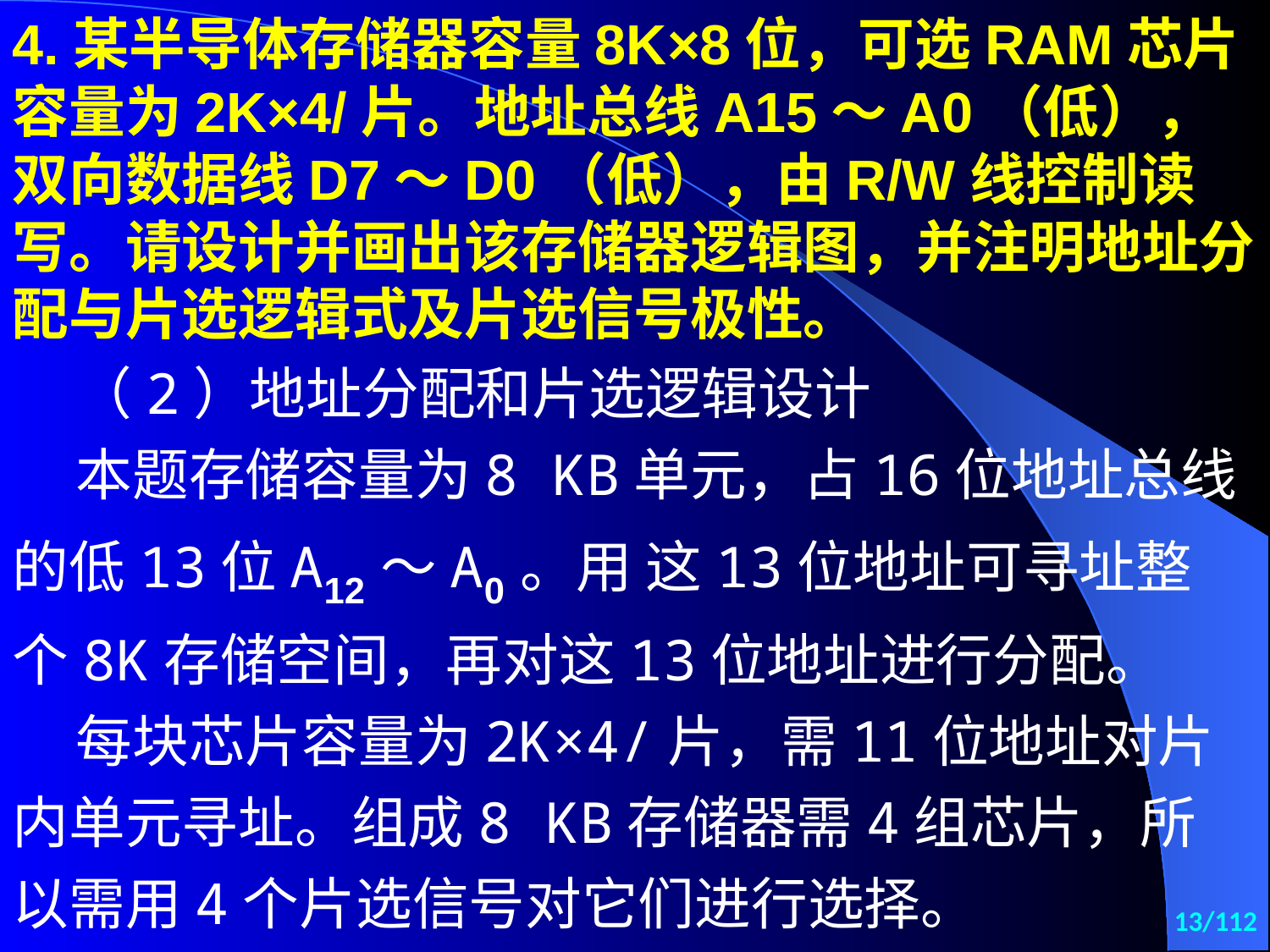

4.某半导体存储器容量8K×8位，可选RAM芯片容量为2K×4/片。地址总线A15～A0（低），双向数据线D7～D0（低），由R/W线控制读写。请设计并画出该存储器逻辑图，并注明地址分配与片选逻辑式及片选信号极性。
（2）地址分配和片选逻辑设计
本题存储容量为8 KB单元，占16位地址总线的低13位A12～A0。用 这13位地址可寻址整个8K存储空间，再对这13位地址进行分配。
每块芯片容量为2K×4/片，需11位地址对片内单元寻址。组成8 KB存储器需4组芯片，所以需用4个片选信号对它们进行选择。
13/112